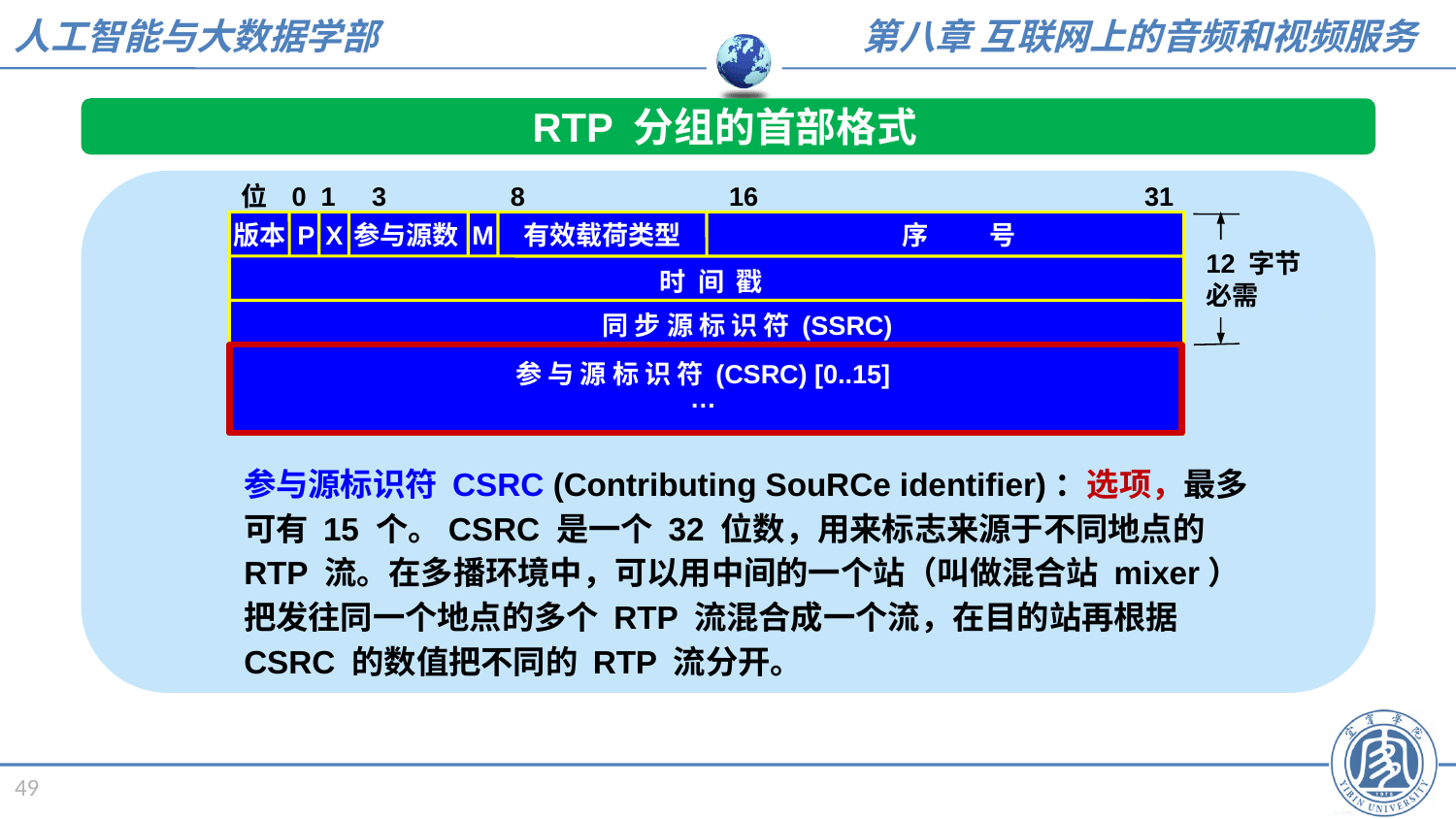

RTP 分组的首部格式

位   0  1     3                 8                            16                                                     31
版本

参与源数

有效载荷类型

X
M
序          号
P

12 字节
必需

时  间  戳

同 步 源 标 识 符 (SSRC)

参 与 源 标 识 符 (CSRC) [0..15]
…
参与源标识符 CSRC (Contributing SouRCe identifier)：选项，最多可有 15 个。CSRC 是一个 32 位数，用来标志来源于不同地点的 RTP 流。在多播环境中，可以用中间的一个站（叫做混合站 mixer）把发往同一个地点的多个 RTP 流混合成一个流，在目的站再根据 CSRC 的数值把不同的 RTP 流分开。
49